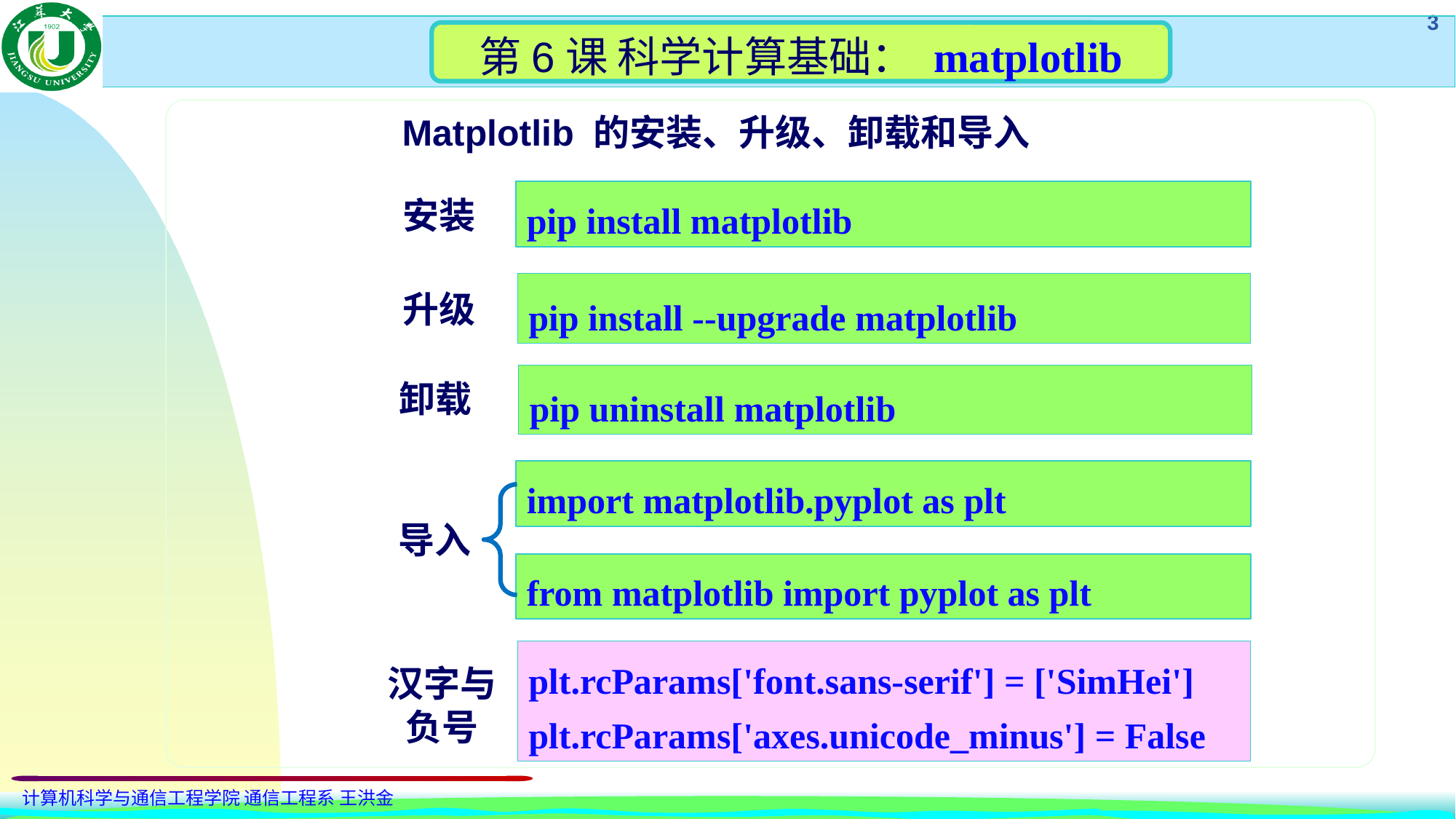

第6课 科学计算基础： matplotlib
Matplotlib 的安装、升级、卸载和导入
pip install matplotlib
安装
pip install --upgrade matplotlib
升级
pip uninstall matplotlib
卸载
import matplotlib.pyplot as plt

导入
from matplotlib import pyplot as plt
plt.rcParams['font.sans-serif'] = ['SimHei']
plt.rcParams['axes.unicode_minus'] = False
汉字与负号